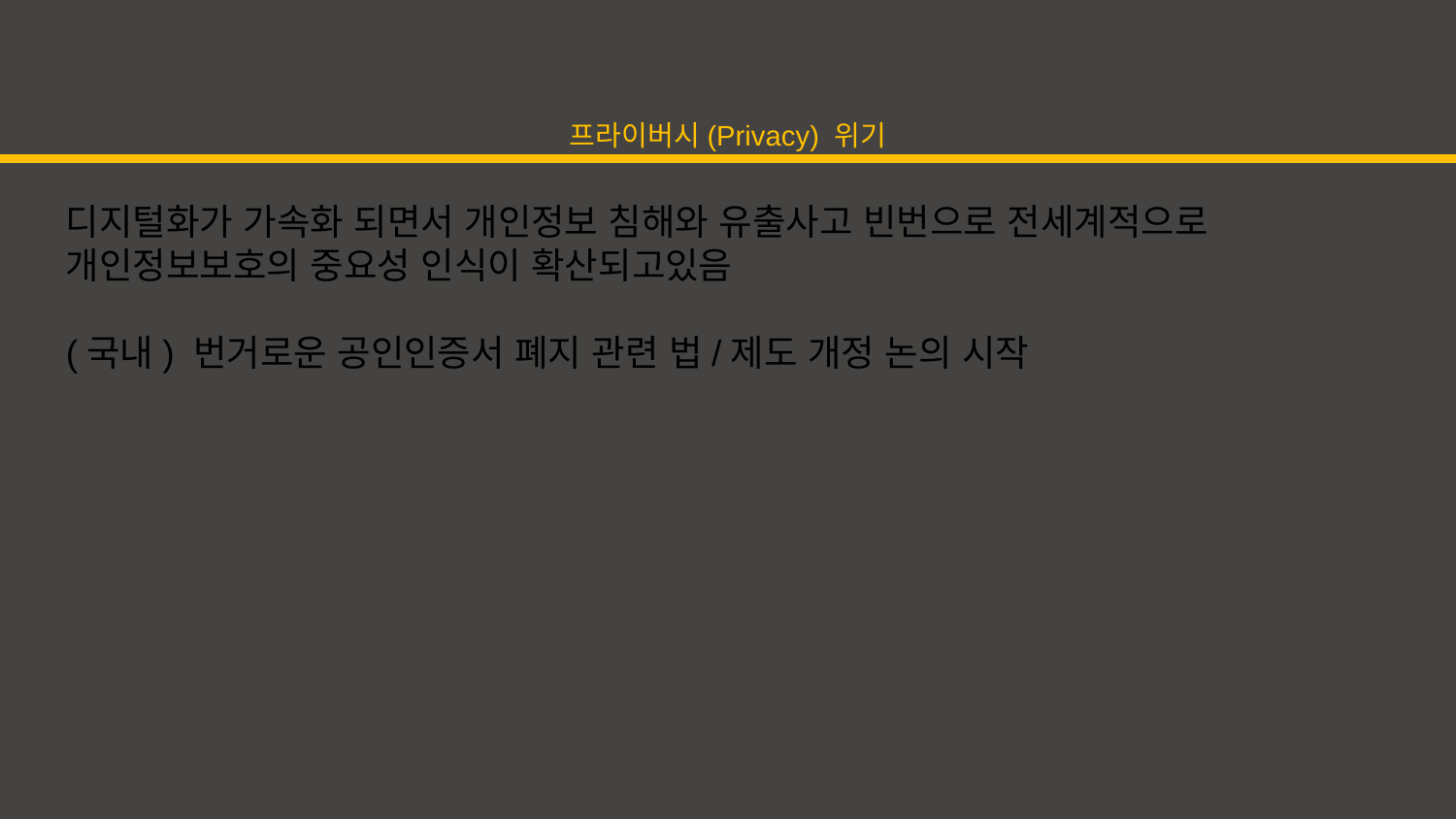

프라이버시(Privacy) 위기
디지털화가 가속화 되면서 개인정보 침해와 유출사고 빈번으로 전세계적으로 개인정보보호의 중요성 인식이 확산되고있음

(국내) 번거로운 공인인증서 폐지 관련 법/제도 개정 논의 시작